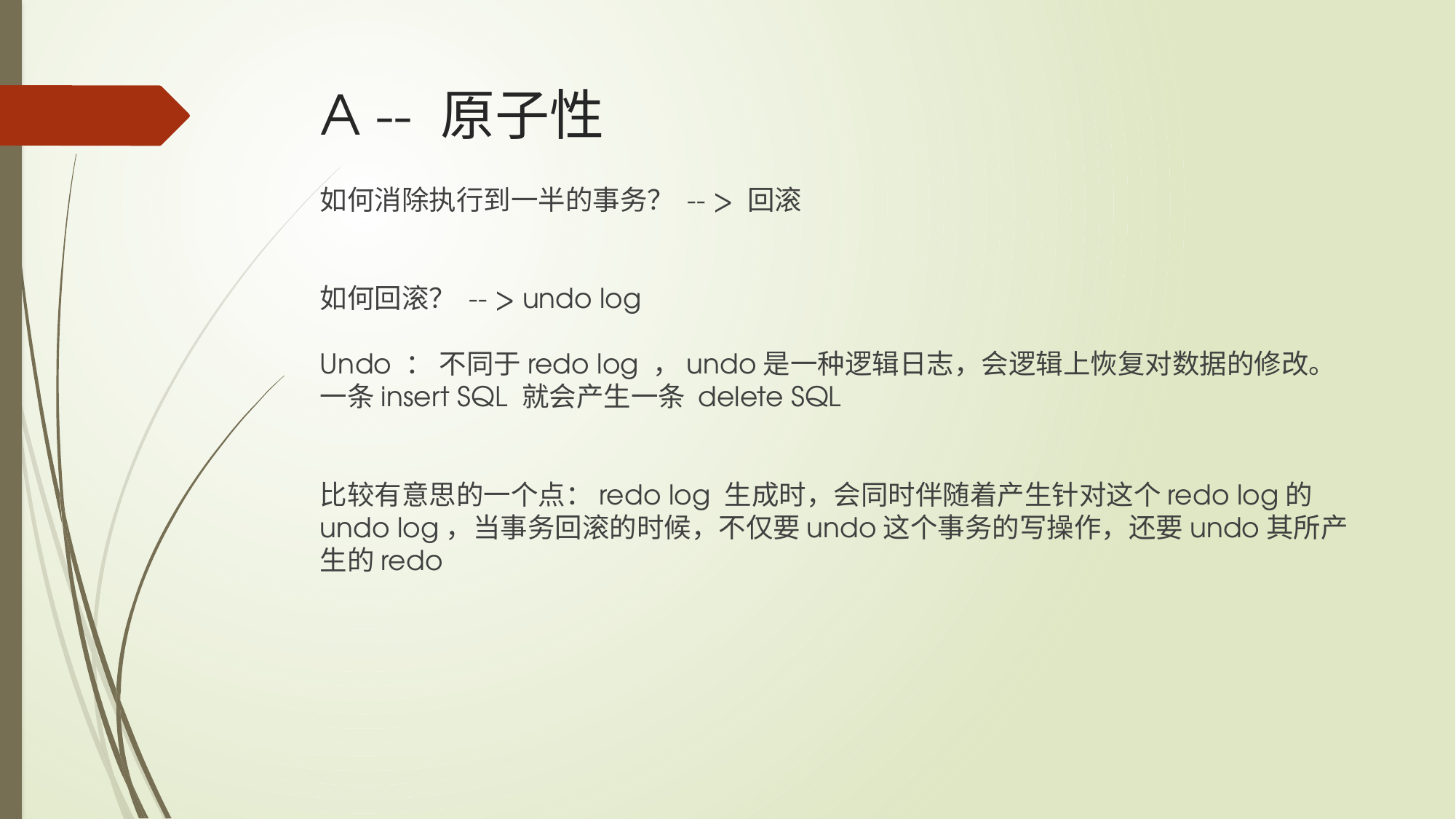

# A -- 原子性
如何消除执行到一半的事务？ -- > 回滚

如何回滚？ -- > undo log

Undo ： 不同于redo log ，undo是一种逻辑日志，会逻辑上恢复对数据的修改。一条insert SQL 就会产生一条 delete SQL

比较有意思的一个点：redo log 生成时，会同时伴随着产生针对这个redo log的undo log，当事务回滚的时候，不仅要undo这个事务的写操作，还要undo其所产生的redo